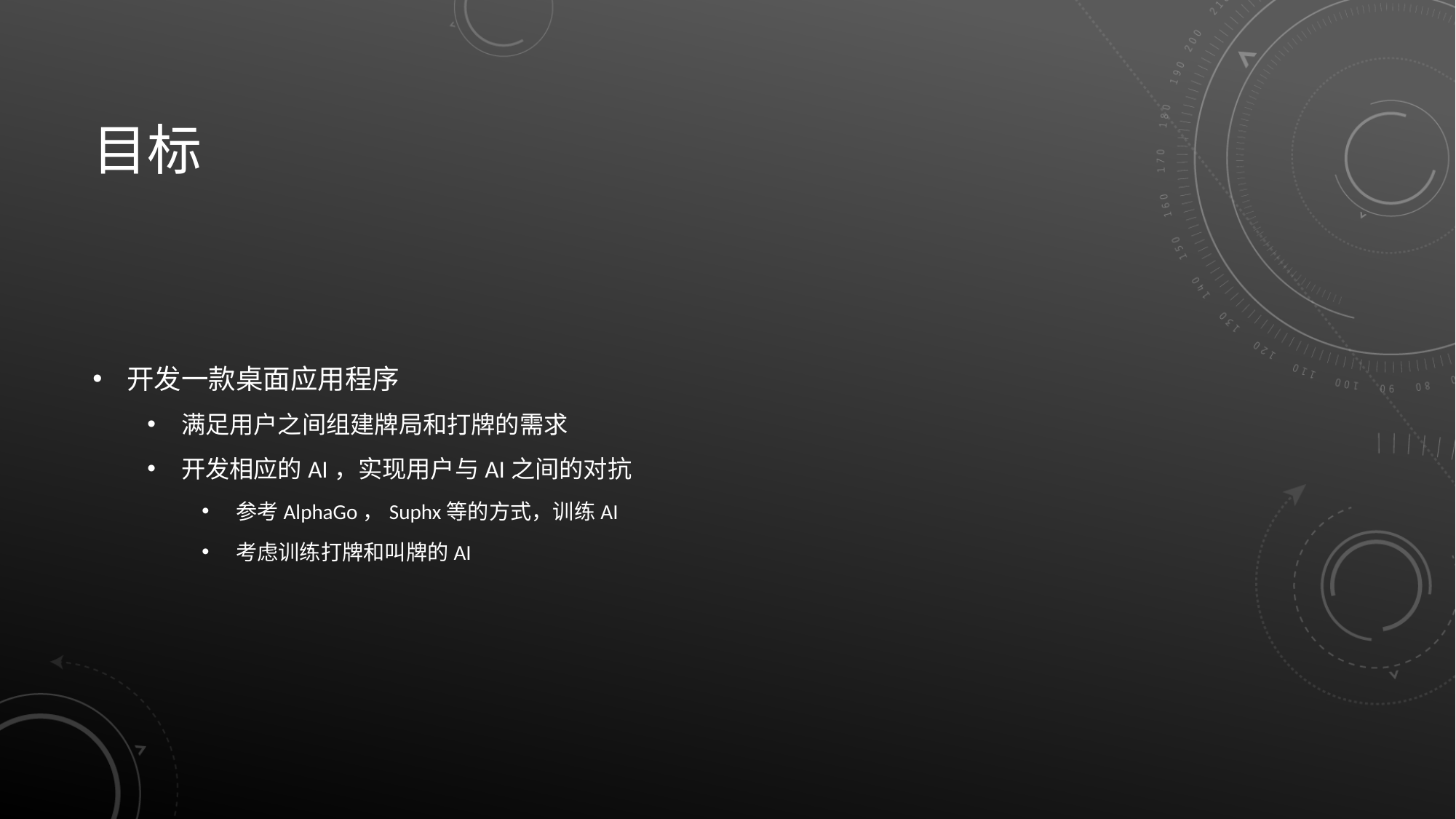

# 目标
开发一款桌面应用程序
满足用户之间组建牌局和打牌的需求
开发相应的AI，实现用户与AI之间的对抗
参考AlphaGo，Suphx等的方式，训练AI
考虑训练打牌和叫牌的AI